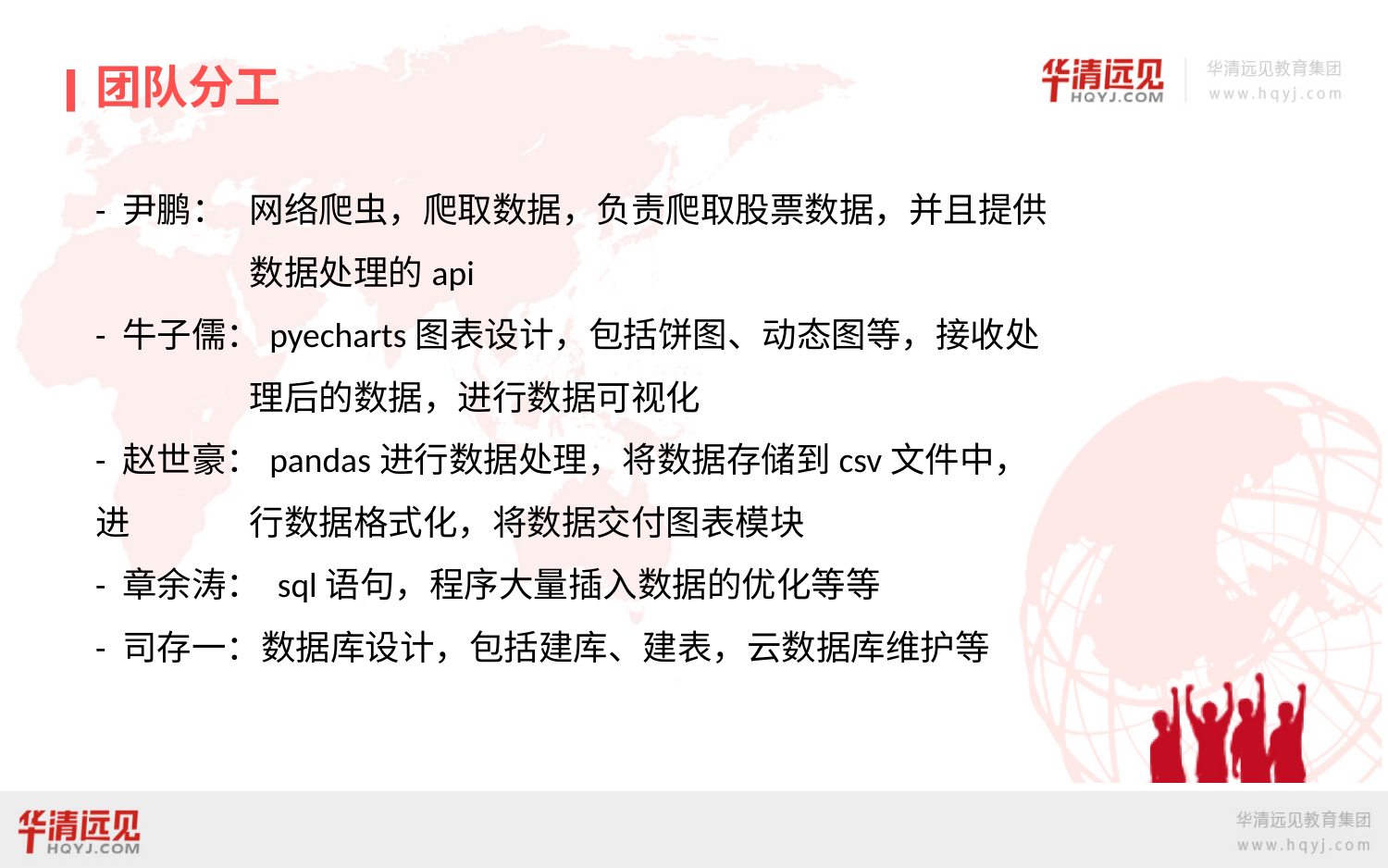

团队分工

- 尹鹏：	  网络爬虫，爬取数据，负责爬取股票数据，并且提供	  数据处理的api
- 牛子儒：pyecharts图表设计，包括饼图、动态图等，接收处	  理后的数据，进行数据可视化
- 赵世豪：pandas进行数据处理，将数据存储到csv文件中，进	  行数据格式化，将数据交付图表模块
- 章余涛： sql语句，程序大量插入数据的优化等等
- 司存一：数据库设计，包括建库、建表，云数据库维护等